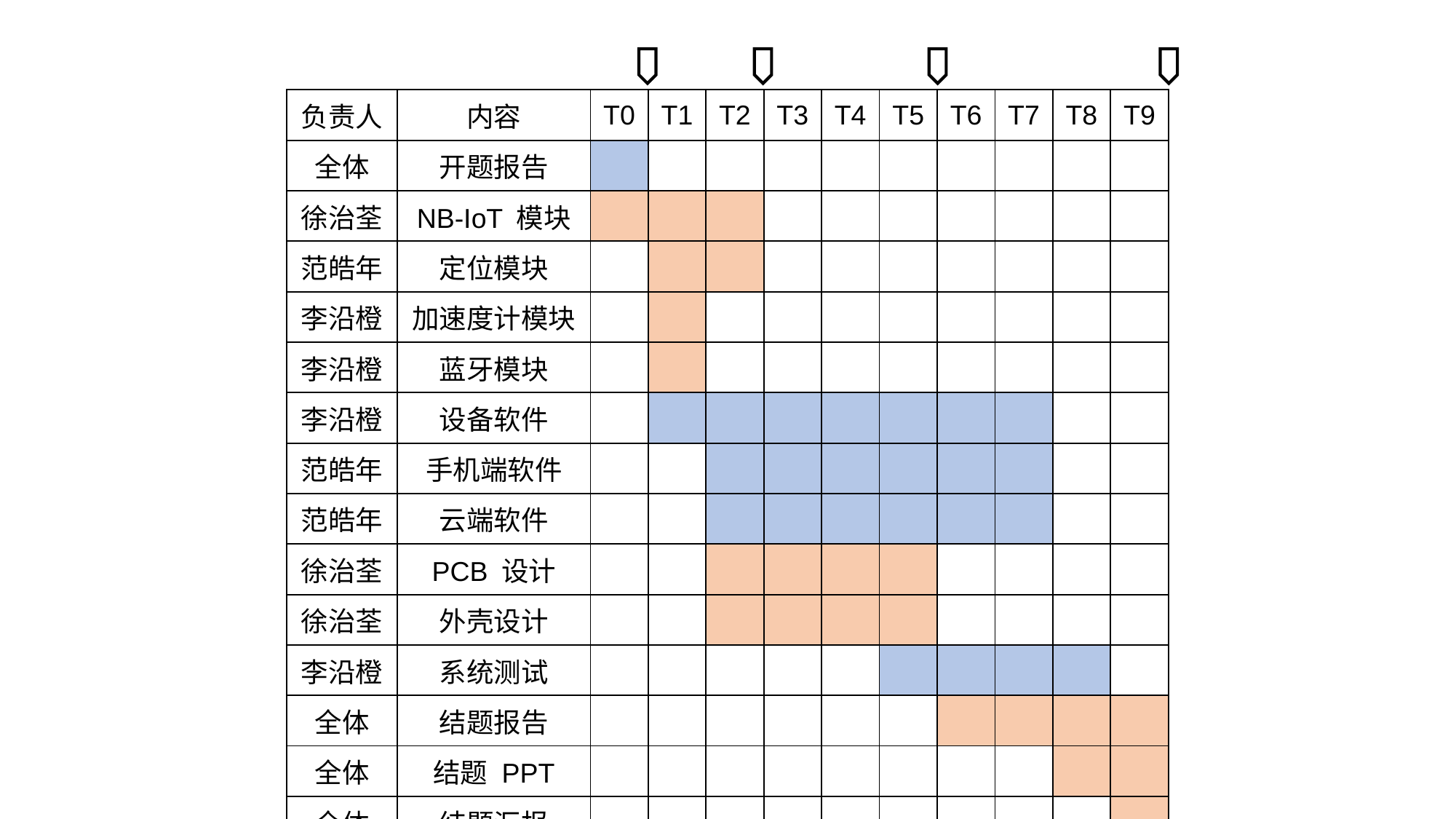

| 负责人 | 内容 | T0 | T1 | T2 | T3 | T4 | T5 | T6 | T7 | T8 | T9 |
| --- | --- | --- | --- | --- | --- | --- | --- | --- | --- | --- | --- |
| 全体 | 开题报告 |  |  |  |  |  |  |  |  |  |  |
| 徐治荃 | NB-IoT 模块 |  |  |  |  |  |  |  |  |  |  |
| 范皓年 | 定位模块 |  |  |  |  |  |  |  |  |  |  |
| 李沿橙 | 加速度计模块 |  |  |  |  |  |  |  |  |  |  |
| 李沿橙 | 蓝牙模块 |  |  |  |  |  |  |  |  |  |  |
| 李沿橙 | 设备软件 |  |  |  |  |  |  |  |  |  |  |
| 范皓年 | 手机端软件 |  |  |  |  |  |  |  |  |  |  |
| 范皓年 | 云端软件 |  |  |  |  |  |  |  |  |  |  |
| 徐治荃 | PCB 设计 |  |  |  |  |  |  |  |  |  |  |
| 徐治荃 | 外壳设计 |  |  |  |  |  |  |  |  |  |  |
| 李沿橙 | 系统测试 |  |  |  |  |  |  |  |  |  |  |
| 全体 | 结题报告 |  |  |  |  |  |  |  |  |  |  |
| 全体 | 结题 PPT |  |  |  |  |  |  |  |  |  |  |
| 全体 | 结题汇报 |  |  |  |  |  |  |  |  |  |  |